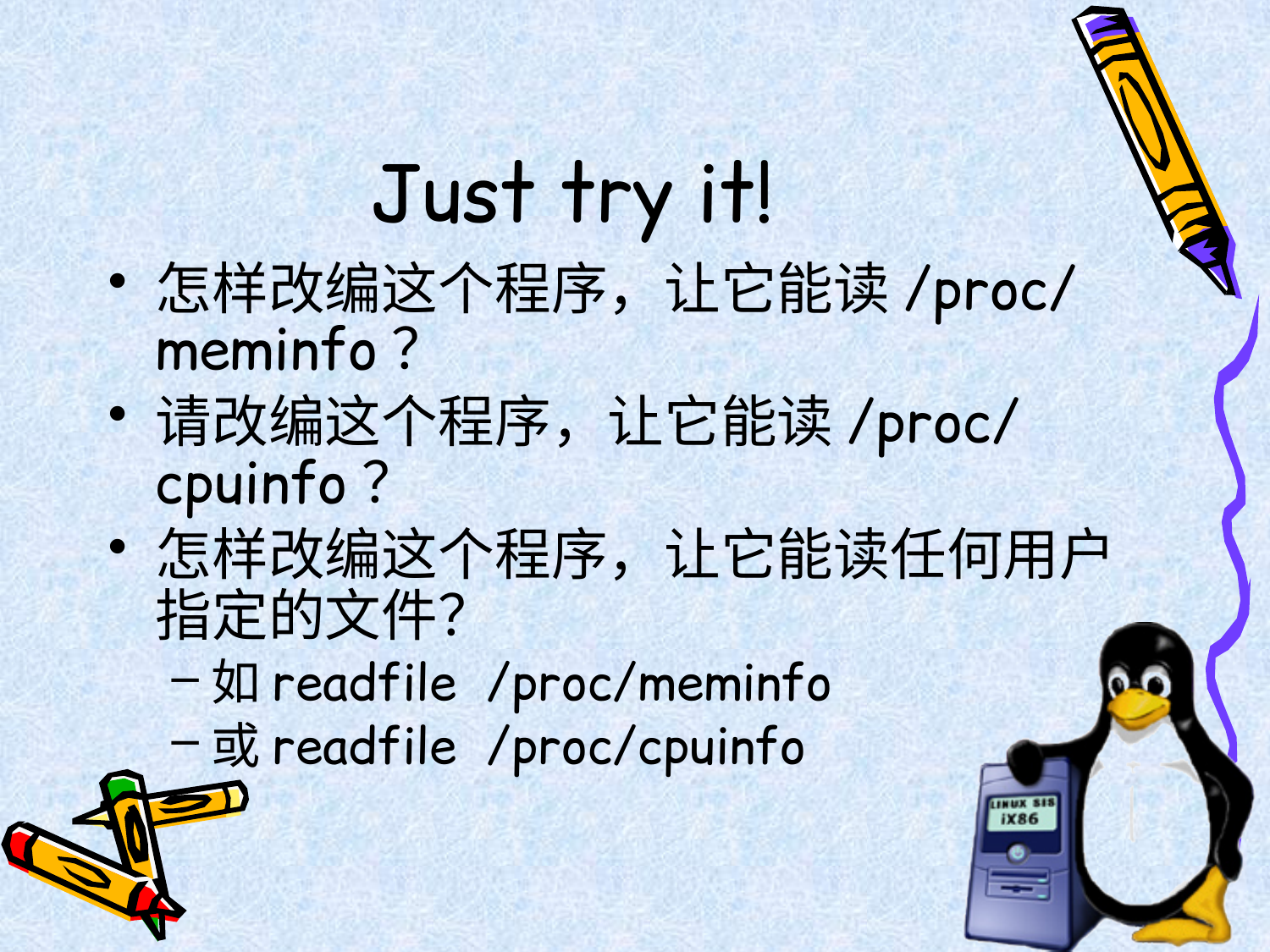

# Just try it!
怎样改编这个程序，让它能读/proc/meminfo？
请改编这个程序，让它能读/proc/cpuinfo？
怎样改编这个程序，让它能读任何用户指定的文件？
如readfile  /proc/meminfo
或readfile  /proc/cpuinfo